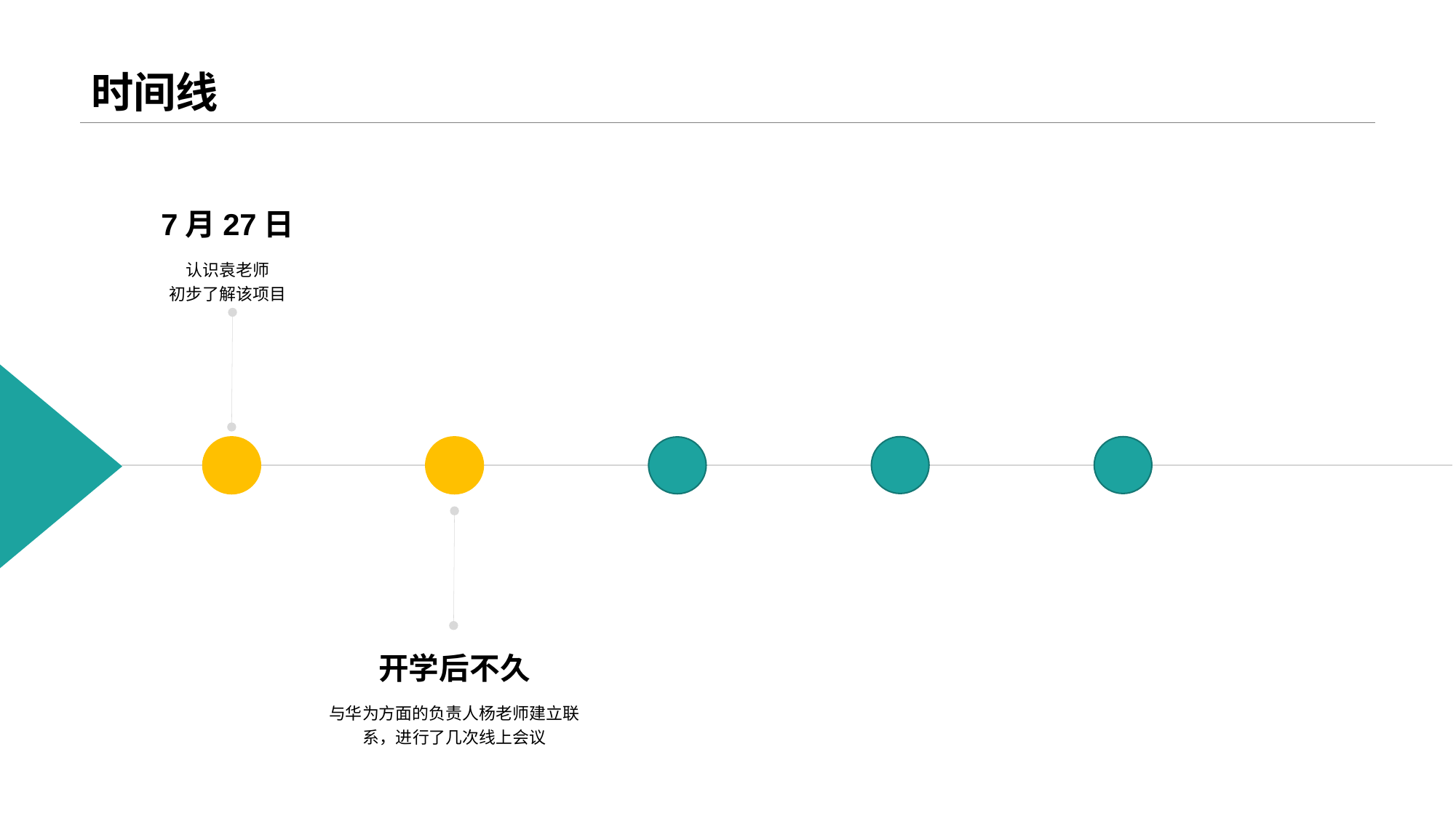

# 时间线
7月27日
认识袁老师
初步了解该项目

开学后不久
与华为方面的负责人杨老师建立联系，进行了几次线上会议